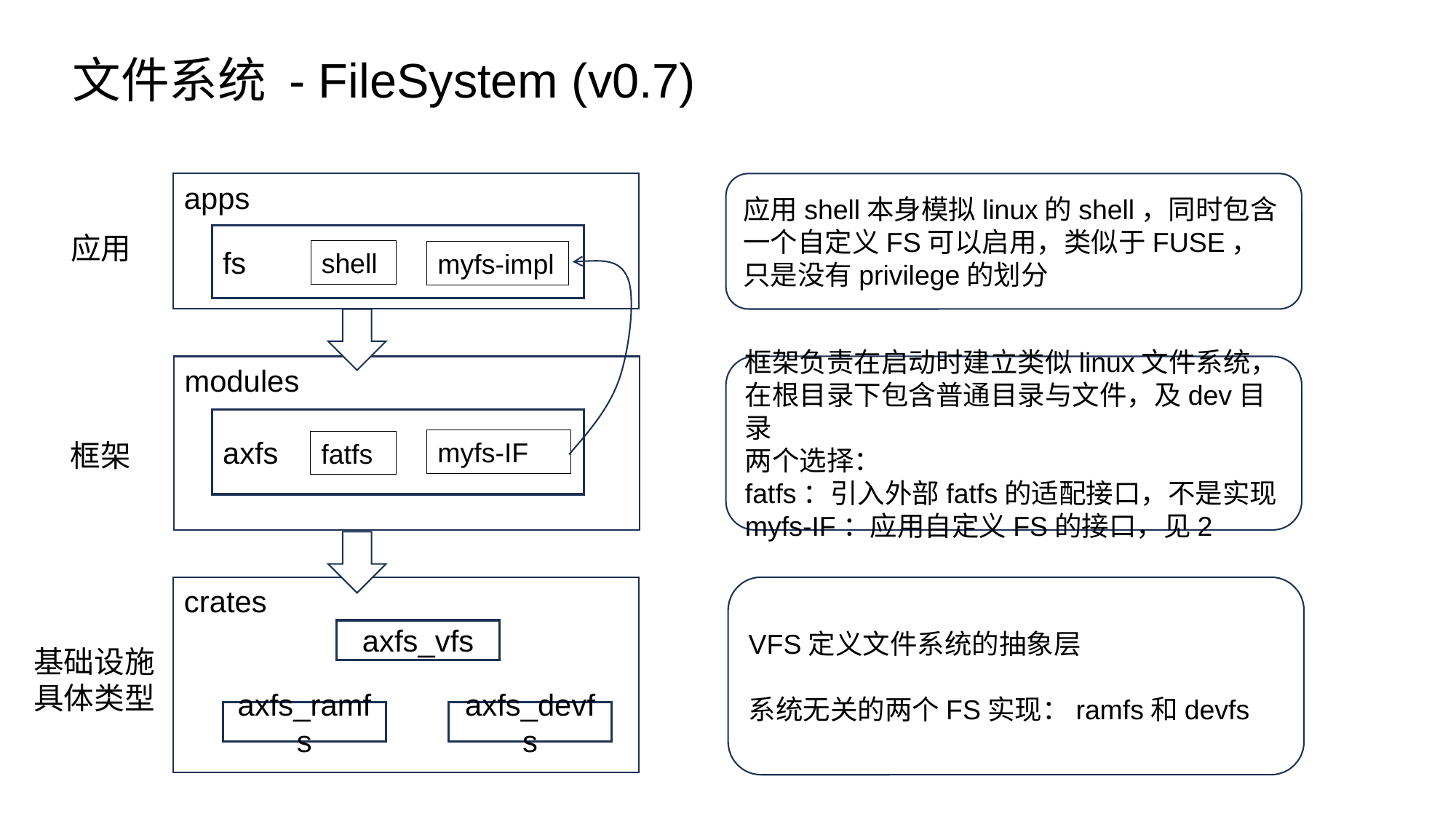

文件系统 - FileSystem (v0.7)
apps
应用shell本身模拟linux的shell，同时包含一个自定义FS可以启用，类似于FUSE，只是没有privilege的划分
应用
fs
shell
myfs-impl

modules
框架负责在启动时建立类似linux文件系统，在根目录下包含普通目录与文件，及dev目录
两个选择：
fatfs：引入外部fatfs的适配接口，不是实现
myfs-IF：应用自定义FS的接口，见2
axfs
myfs-IF
框架
fatfs

crates
VFS定义文件系统的抽象层

系统无关的两个FS实现：ramfs和devfs
axfs_vfs
基础设施
具体类型
axfs_ramfs
axfs_devfs